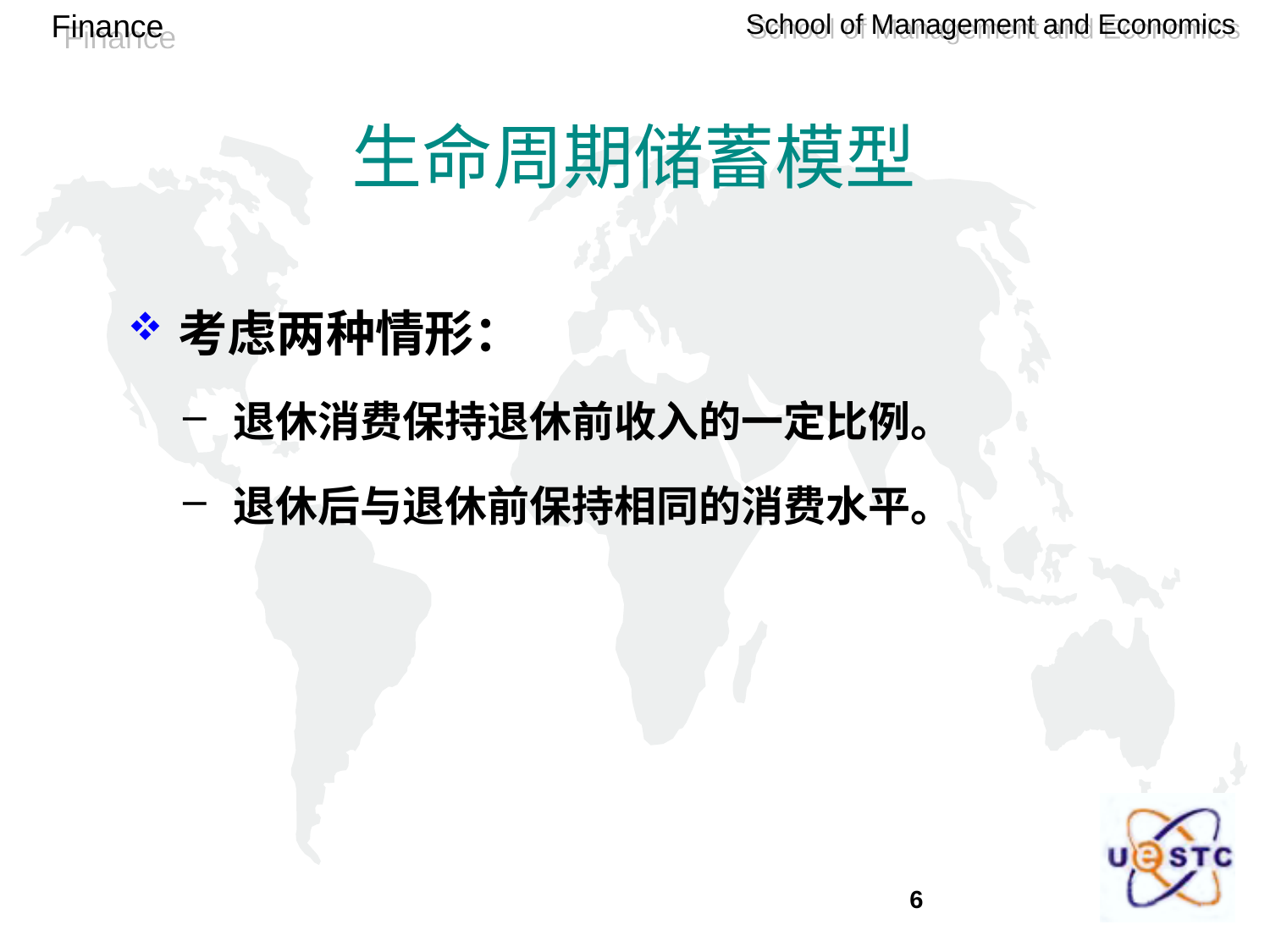

# 生命周期储蓄模型
考虑两种情形：
退休消费保持退休前收入的一定比例。
退休后与退休前保持相同的消费水平。